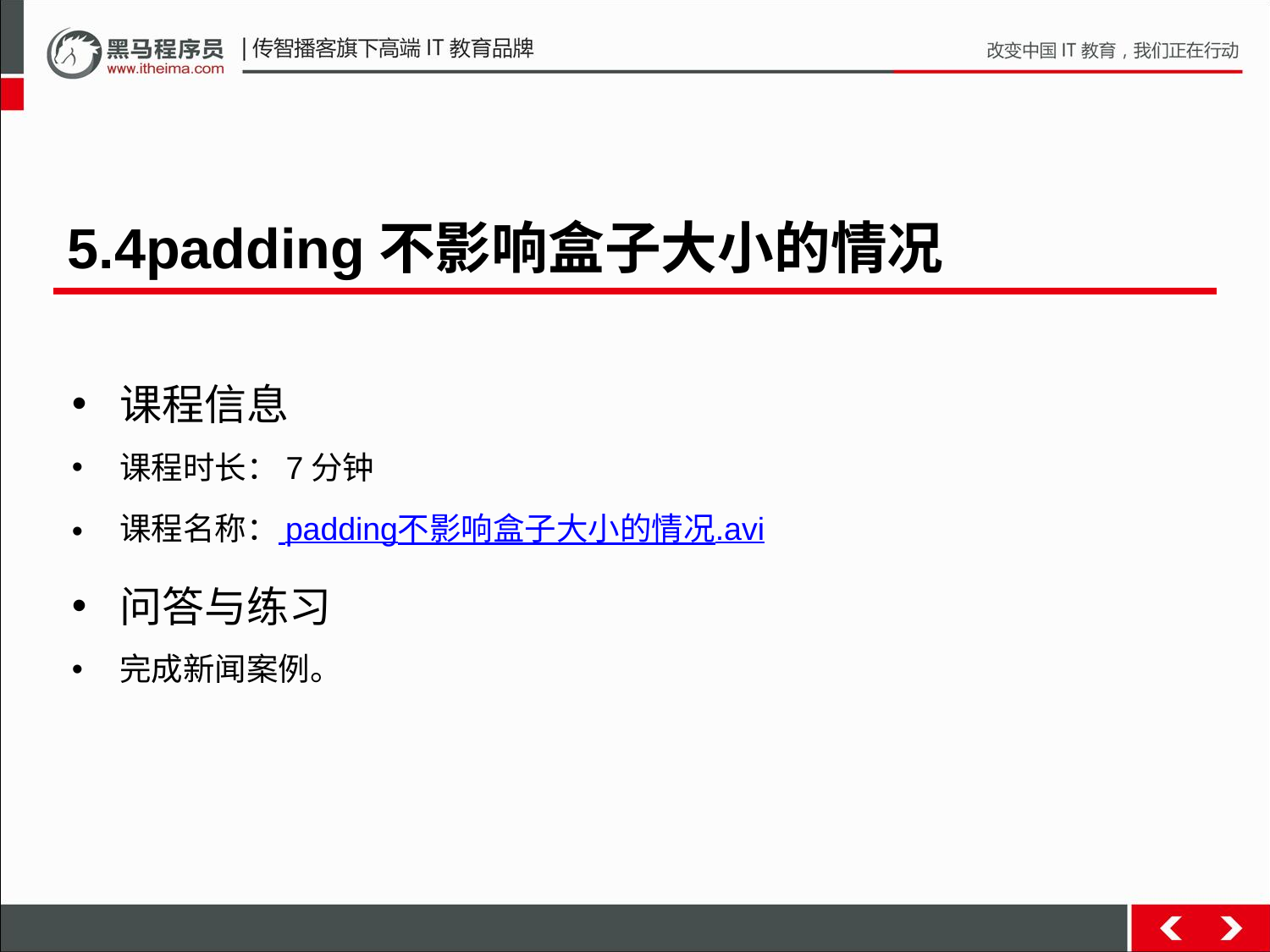

5.4padding不影响盒子大小的情况
课程信息
课程时长：7分钟
课程名称： padding不影响盒子大小的情况.avi
问答与练习
完成新闻案例。